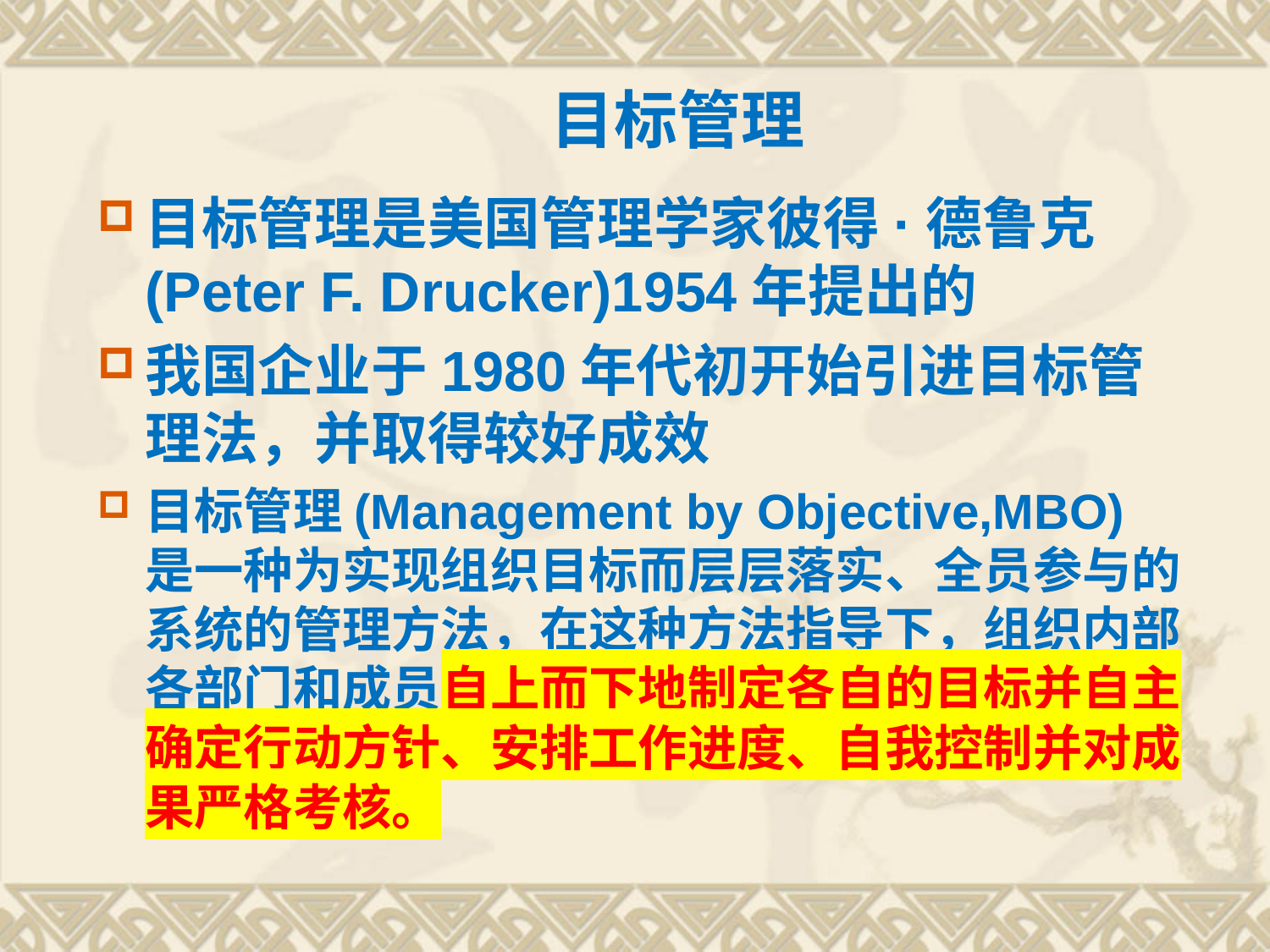

目标管理
目标管理是美国管理学家彼得·德鲁克(Peter F. Drucker)1954年提出的
我国企业于1980年代初开始引进目标管理法，并取得较好成效
目标管理(Management by Objective,MBO) 是一种为实现组织目标而层层落实、全员参与的系统的管理方法，在这种方法指导下，组织内部各部门和成员自上而下地制定各自的目标并自主确定行动方针、安排工作进度、自我控制并对成果严格考核。